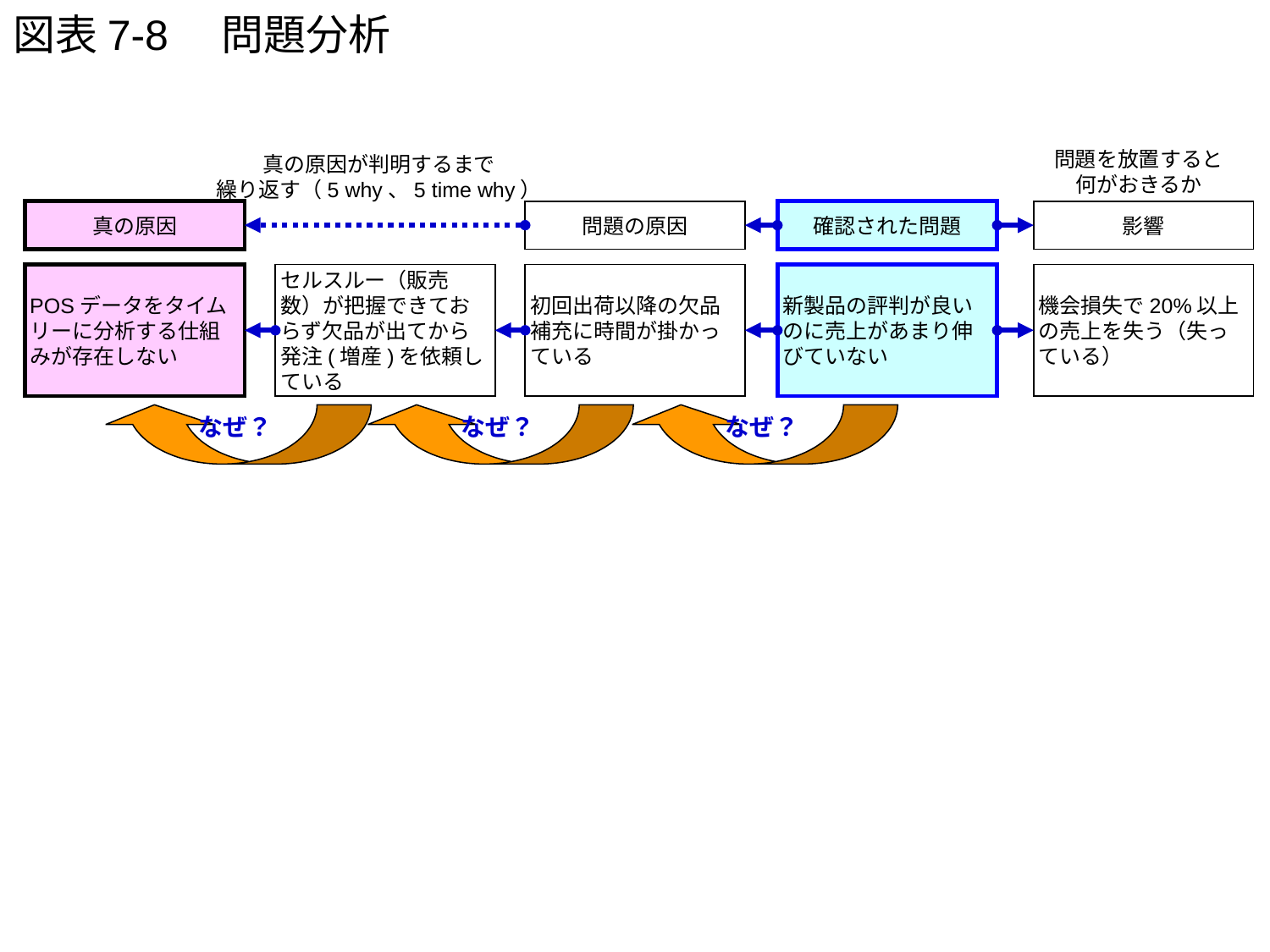

# 図表7-8　問題分析
問題を放置すると
何がおきるか
真の原因が判明するまで
繰り返す（5 why、5 time why）
真の原因
問題の原因
確認された問題
影響
POSデータをタイムリーに分析する仕組みが存在しない
セルスルー（販売数）が把握できておらず欠品が出てから発注(増産)を依頼している
初回出荷以降の欠品補充に時間が掛かっている
新製品の評判が良いのに売上があまり伸びていない
機会損失で20%以上の売上を失う（失っている）
なぜ？
なぜ？
なぜ？